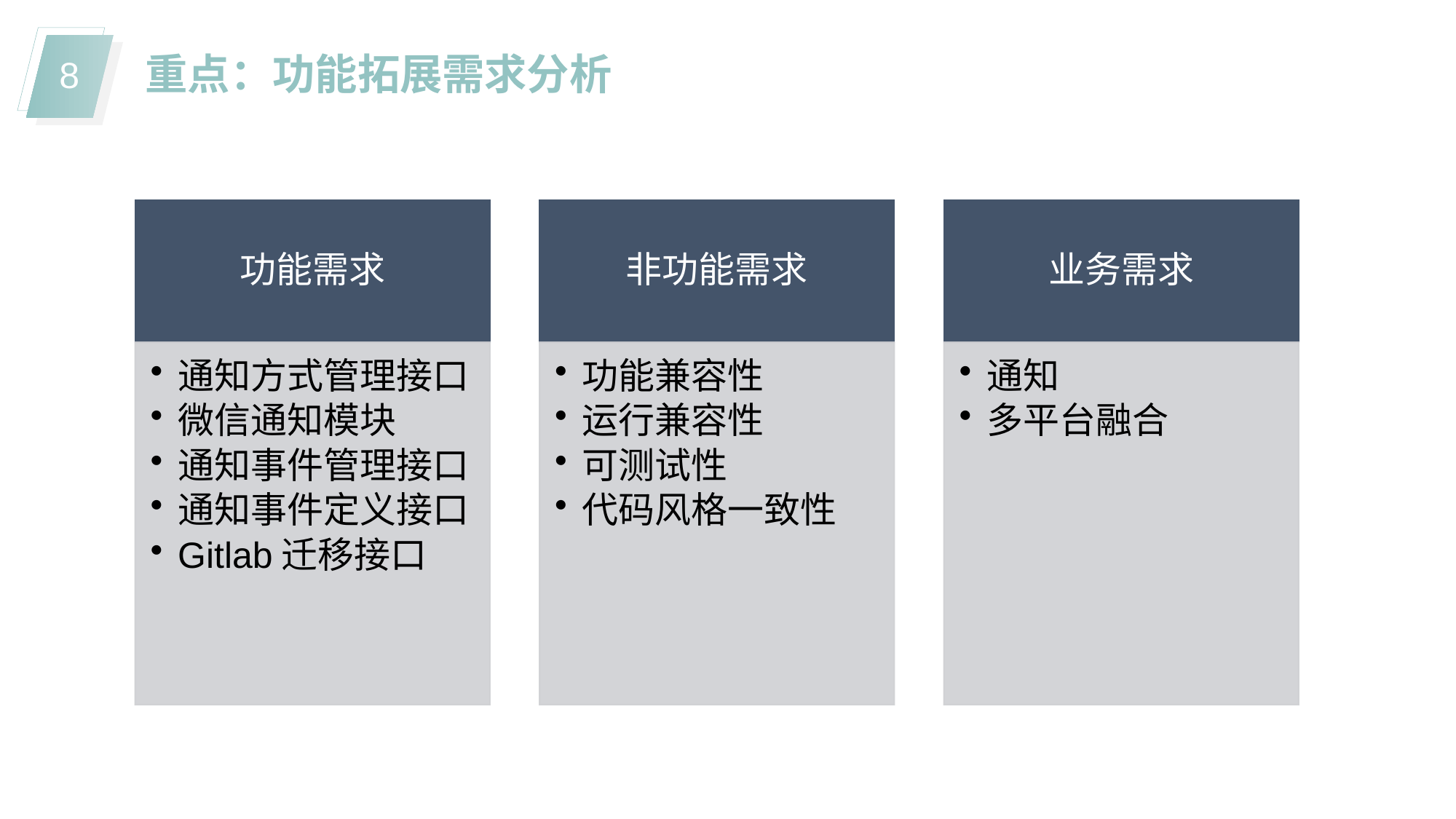

重点：功能拓展需求分析
功能需求
通知方式管理接口
微信通知模块
通知事件管理接口
通知事件定义接口
Gitlab迁移接口
非功能需求
功能兼容性
运行兼容性
可测试性
代码风格一致性
业务需求
通知
多平台融合